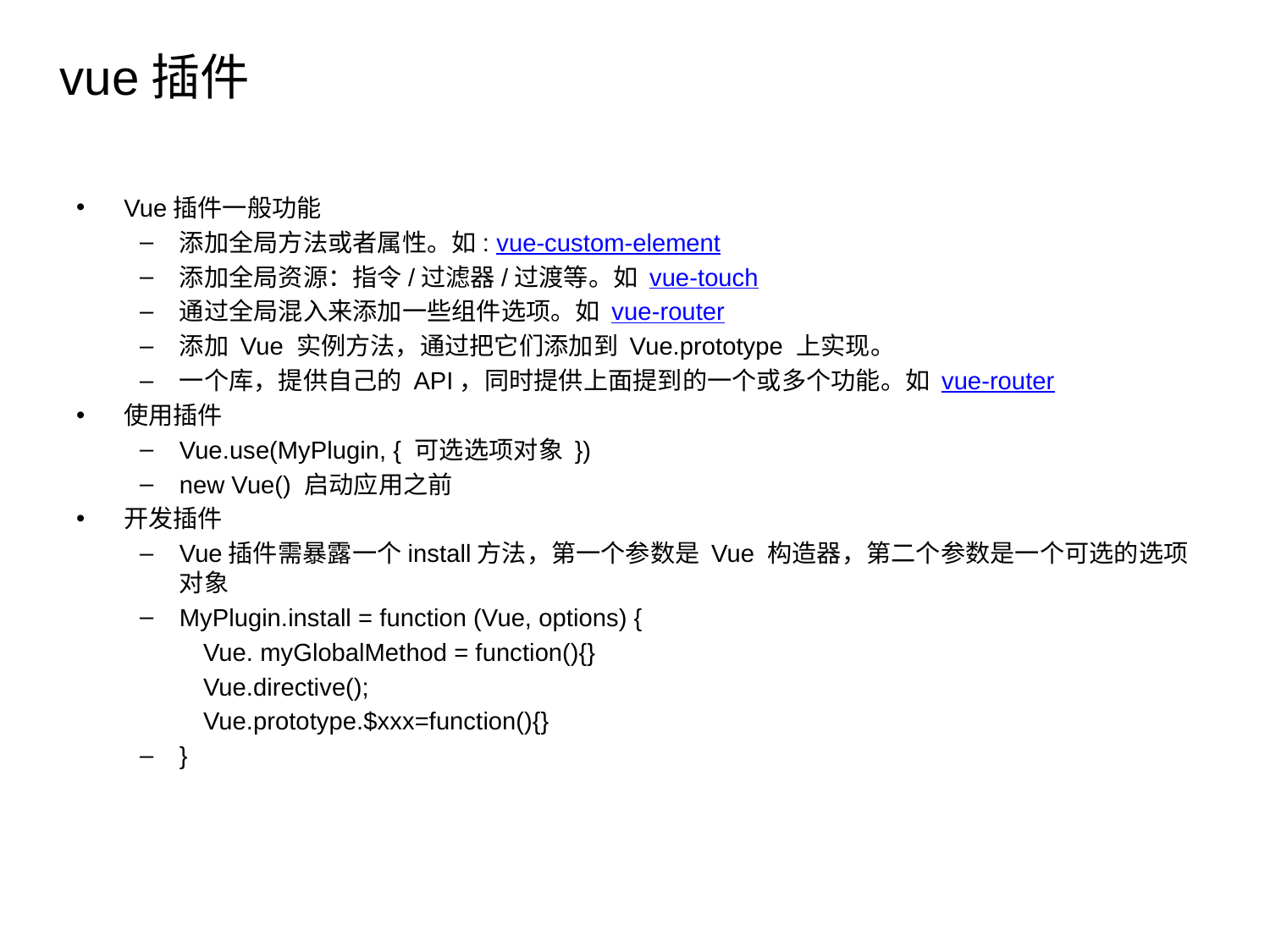

vue插件
Vue插件一般功能
添加全局方法或者属性。如: vue-custom-element
添加全局资源：指令/过滤器/过渡等。如 vue-touch
通过全局混入来添加一些组件选项。如 vue-router
添加 Vue 实例方法，通过把它们添加到 Vue.prototype 上实现。
一个库，提供自己的 API，同时提供上面提到的一个或多个功能。如 vue-router
使用插件
Vue.use(MyPlugin, { 可选选项对象 })
new Vue() 启动应用之前
开发插件
Vue插件需暴露一个install方法，第一个参数是 Vue 构造器，第二个参数是一个可选的选项对象
MyPlugin.install = function (Vue, options) {
Vue. myGlobalMethod = function(){}
Vue.directive();
Vue.prototype.$xxx=function(){}
}